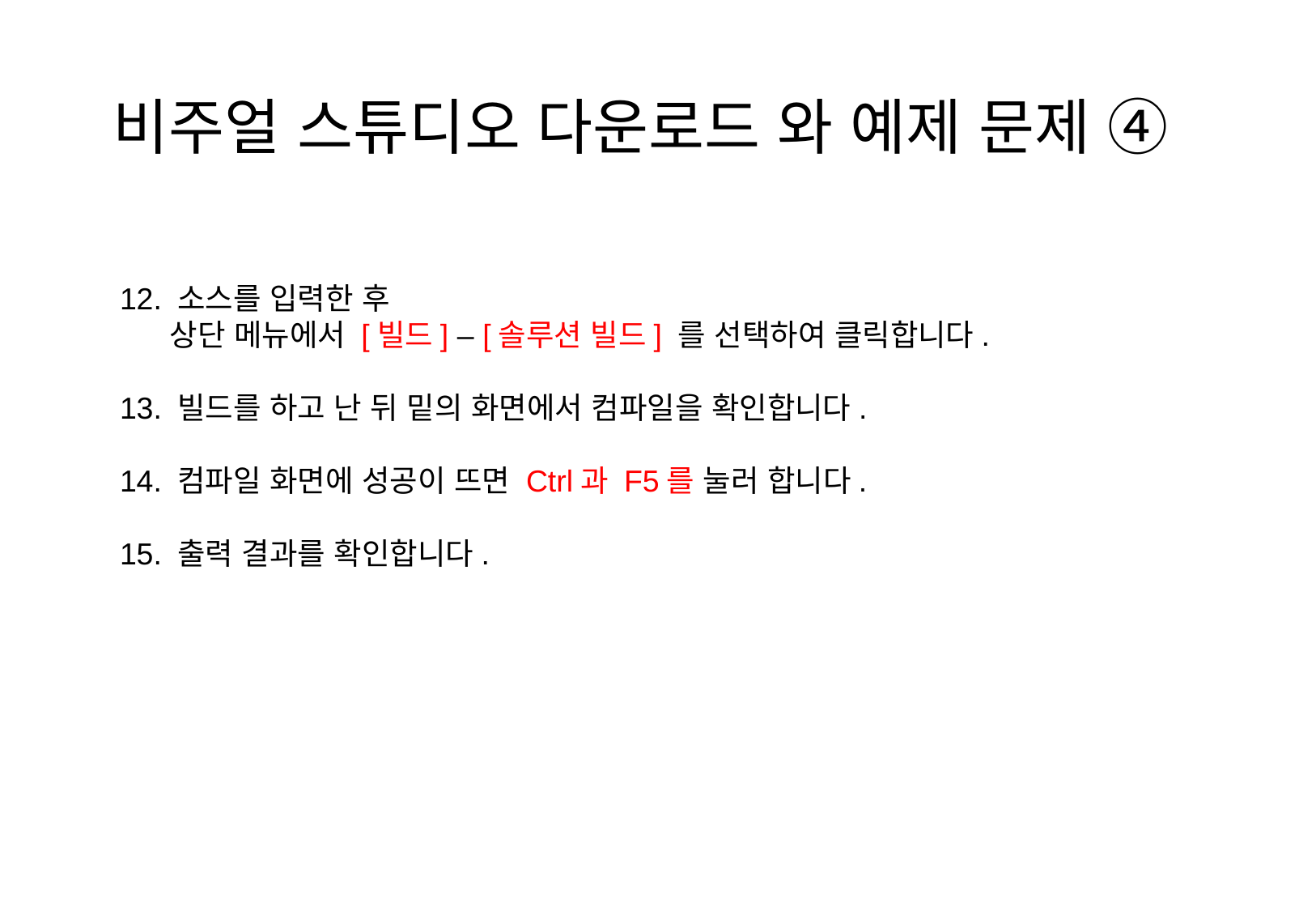

비주얼 스튜디오 다운로드 와 예제 문제 ④
12. 소스를 입력한 후
     상단 메뉴에서 [빌드] – [솔루션 빌드] 를 선택하여 클릭합니다.

13. 빌드를 하고 난 뒤 밑의 화면에서 컴파일을 확인합니다.

14. 컴파일 화면에 성공이 뜨면 Ctrl과 F5를 눌러 합니다.

15. 출력 결과를 확인합니다.